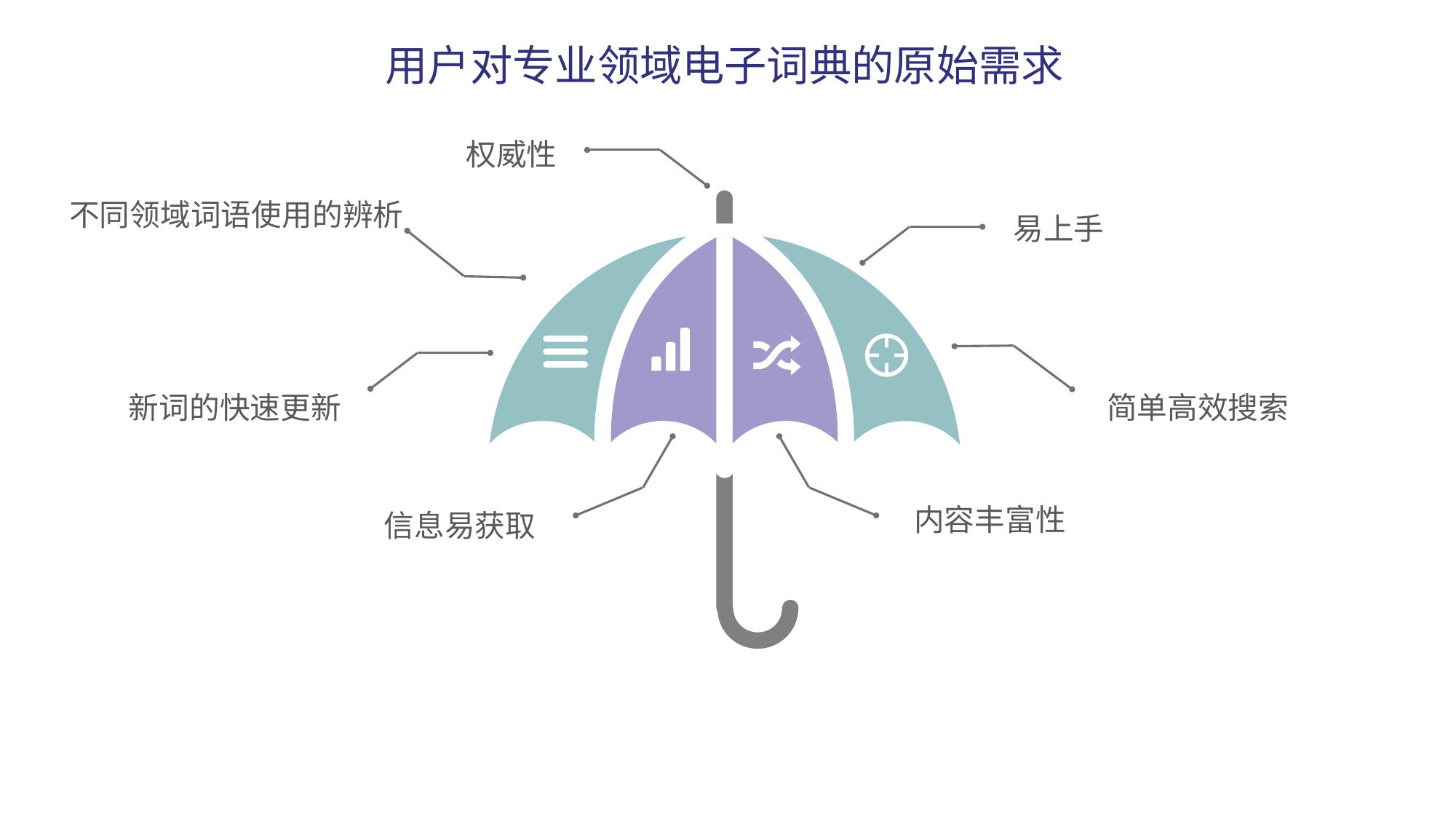

用户对专业领域电子词典的原始需求
权威性
不同领域词语使用的辨析

易上手
新词的快速更新
简单高效搜索
内容丰富性
信息易获取